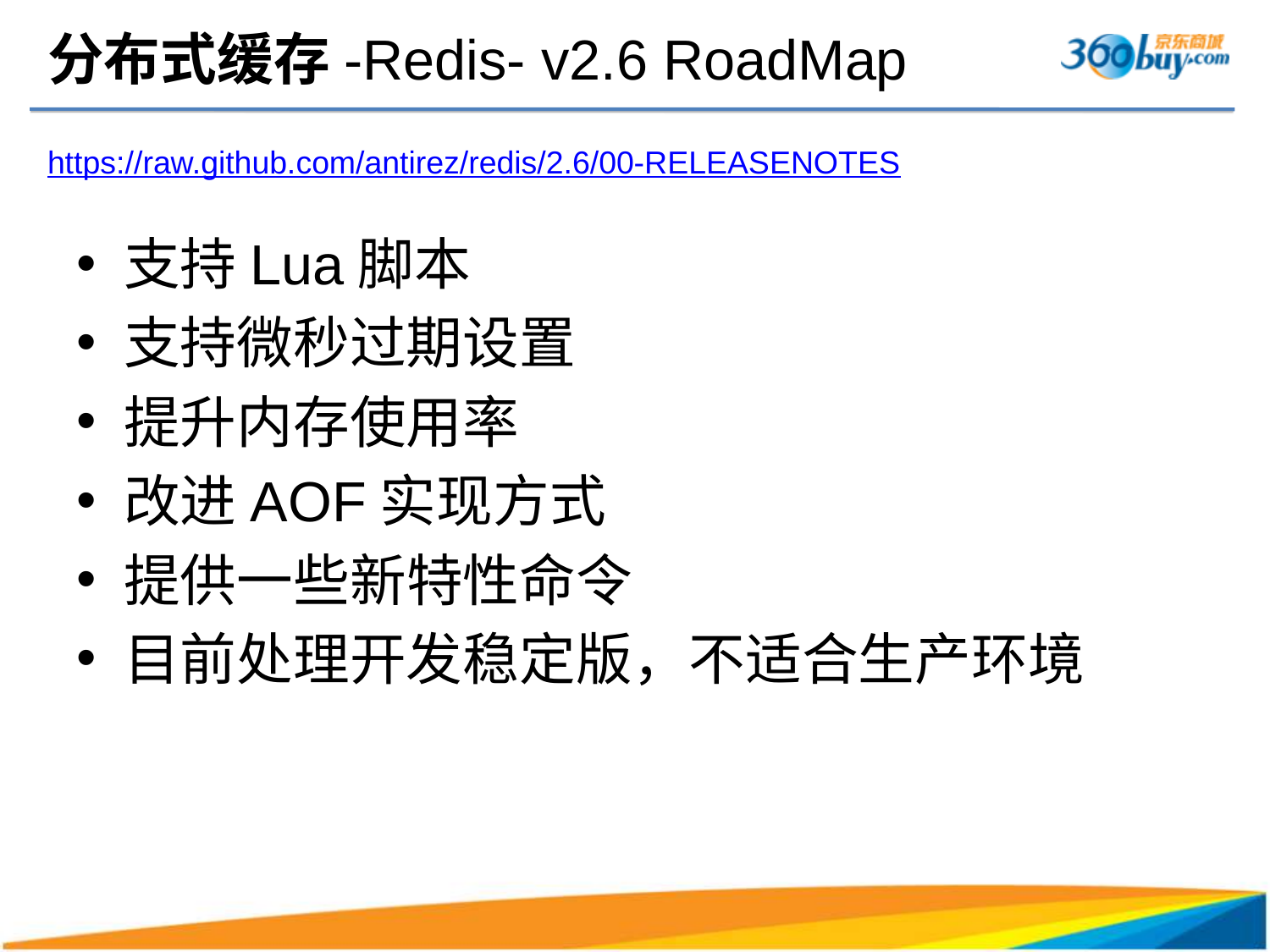

# 分布式缓存-Redis- v2.6 RoadMap
https://raw.github.com/antirez/redis/2.6/00-RELEASENOTES
支持Lua脚本
支持微秒过期设置
提升内存使用率
改进AOF实现方式
提供一些新特性命令
目前处理开发稳定版，不适合生产环境